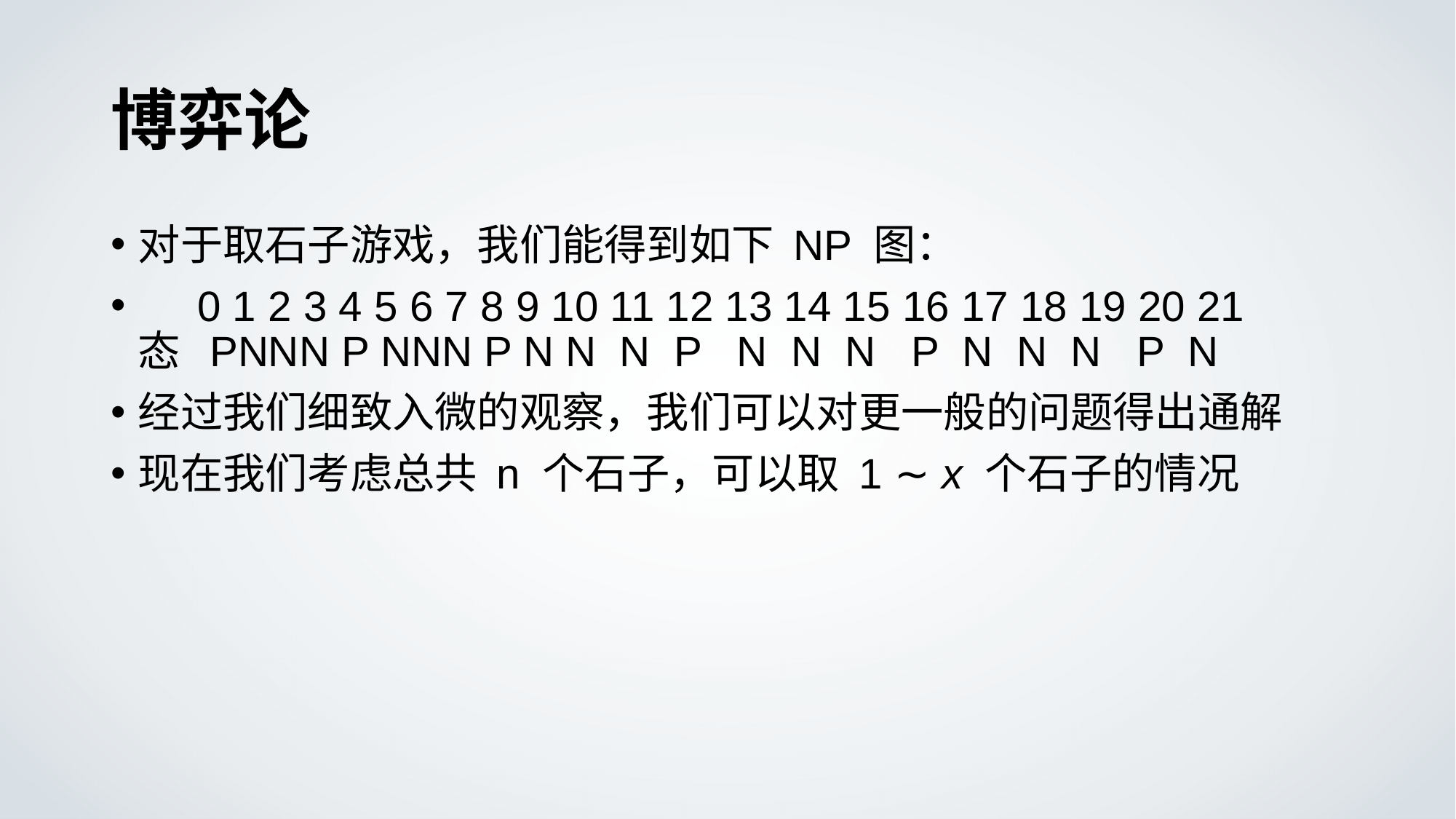

# 博弈论
对于取石子游戏，我们能得到如下 NP 图：
     0 1 2 3 4 5 6 7 8 9 10 11 12 13 14 15 16 17 18 19 20 21
态  PNNN P NNN P N N  N  P   N  N  N   P  N  N  N   P  N
经过我们细致入微的观察，我们可以对更一般的问题得出通解
现在我们考虑总共 n 个石子，可以取 1 ∼ x 个石子的情况